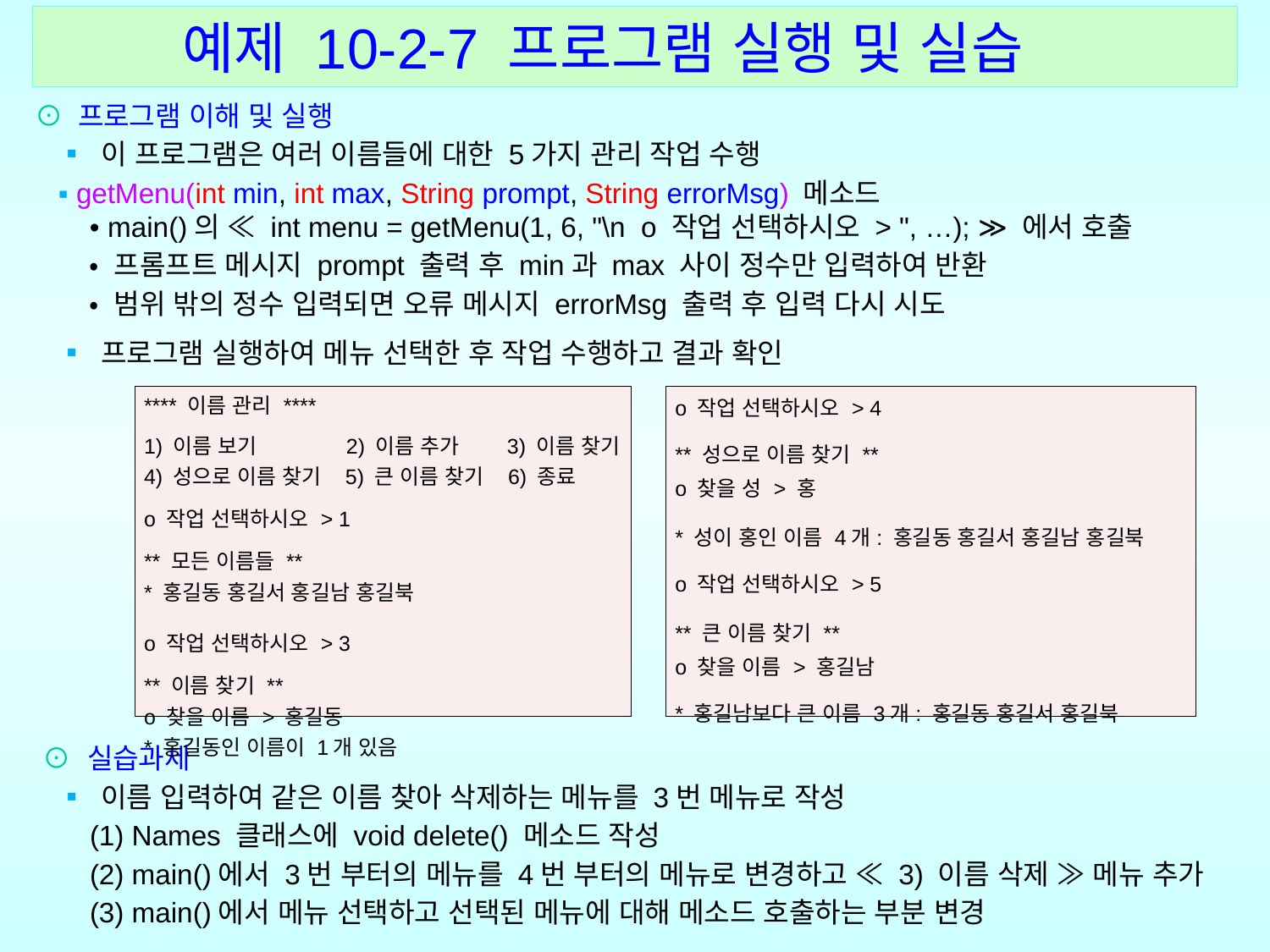

예제 10-2-7 프로그램 실행 및 실습
⊙ 프로그램 이해 및 실행
   ▪ 이 프로그램은 여러 이름들에 대한 5가지 관리 작업 수행
   ▪ getMenu(int min, int max, String prompt, String errorMsg) 메소드
       • main()의 ≪ int menu = getMenu(1, 6, "\n  o 작업 선택하시오 > ", …); ≫ 에서 호출
       • 프롬프트 메시지 prompt 출력 후 min과 max 사이 정수만 입력하여 반환
       • 범위 밖의 정수 입력되면 오류 메시지 errorMsg 출력 후 입력 다시 시도
   ▪ 프로그램 실행하여 메뉴 선택한 후 작업 수행하고 결과 확인

 ⊙ 실습과제
   ▪ 이름 입력하여 같은 이름 찾아 삭제하는 메뉴를 3번 메뉴로 작성
       (1) Names 클래스에 void delete() 메소드 작성
       (2) main()에서 3번 부터의 메뉴를 4번 부터의 메뉴로 변경하고 ≪ 3) 이름 삭제 ≫ 메뉴 추가
       (3) main()에서 메뉴 선택하고 선택된 메뉴에 대해 메소드 호출하는 부분 변경
| \*\*\*\* 이름 관리 \*\*\*\* 1) 이름 보기 2) 이름 추가 3) 이름 찾기 4) 성으로 이름 찾기 5) 큰 이름 찾기 6) 종료 o 작업 선택하시오 > 1 \*\* 모든 이름들 \*\* \* 홍길동 홍길서 홍길남 홍길북 o 작업 선택하시오 > 3 \*\* 이름 찾기 \*\* o 찾을 이름 > 홍길동 \* 홍길동인 이름이 1개 있음 |
| --- |
| o 작업 선택하시오 > 4 \*\* 성으로 이름 찾기 \*\* o 찾을 성 > 홍 \* 성이 홍인 이름 4개: 홍길동 홍길서 홍길남 홍길북 o 작업 선택하시오 > 5 \*\* 큰 이름 찾기 \*\* o 찾을 이름 > 홍길남 \* 홍길남보다 큰 이름 3개: 홍길동 홍길서 홍길북 |
| --- |